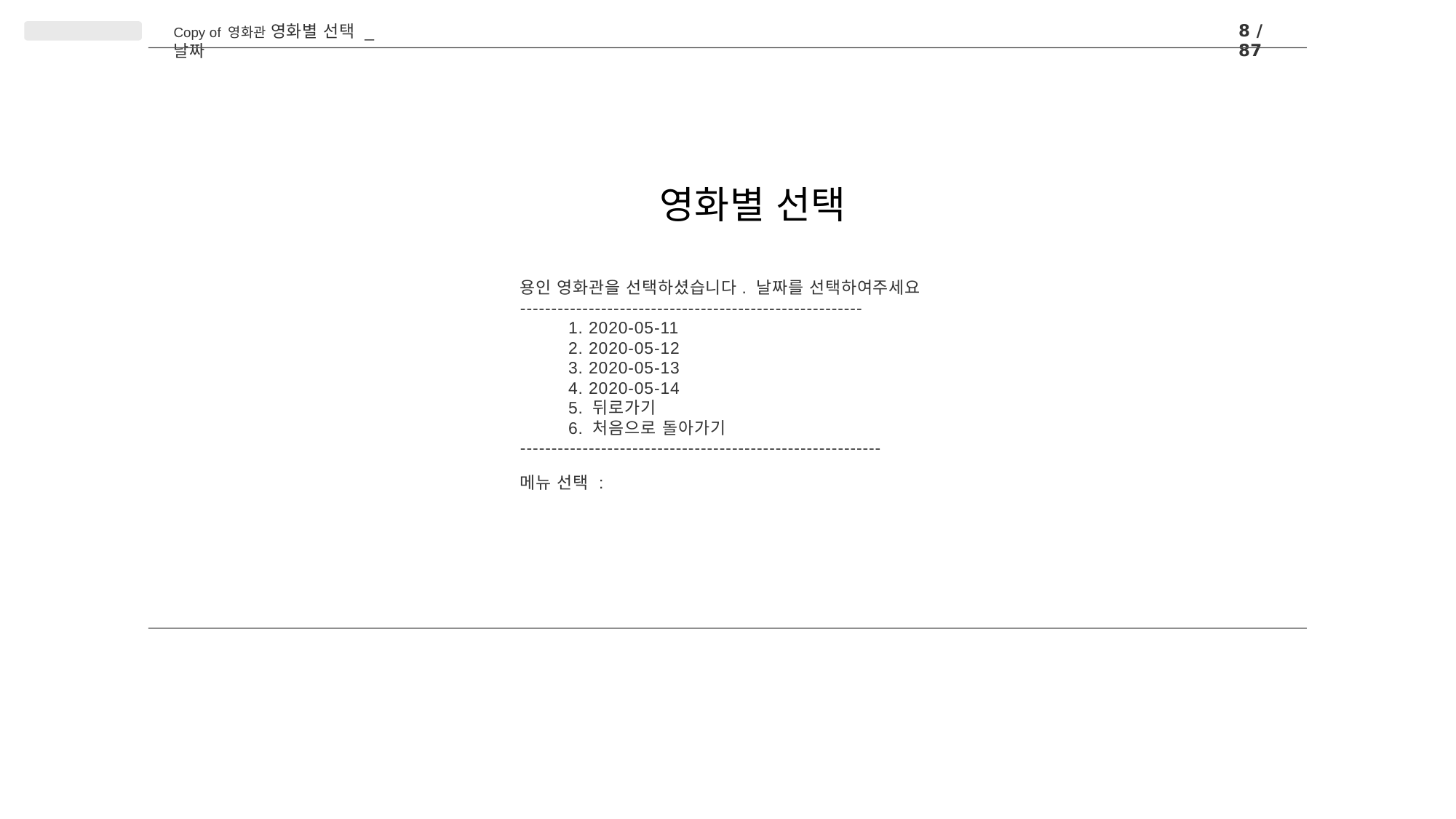

8 / 87
Copy of 영화관 영화별 선택 _ 날짜

# 영화별 선택
용인 영화관을 선택하셨습니다. 날짜를 선택하여주세요
-------------------------------------------------------
         1. 2020-05-11
         2. 2020-05-12
         3. 2020-05-13
         4. 2020-05-14
         5. 뒤로가기
         6. 처음으로 돌아가기
----------------------------------------------------------

메뉴 선택 :